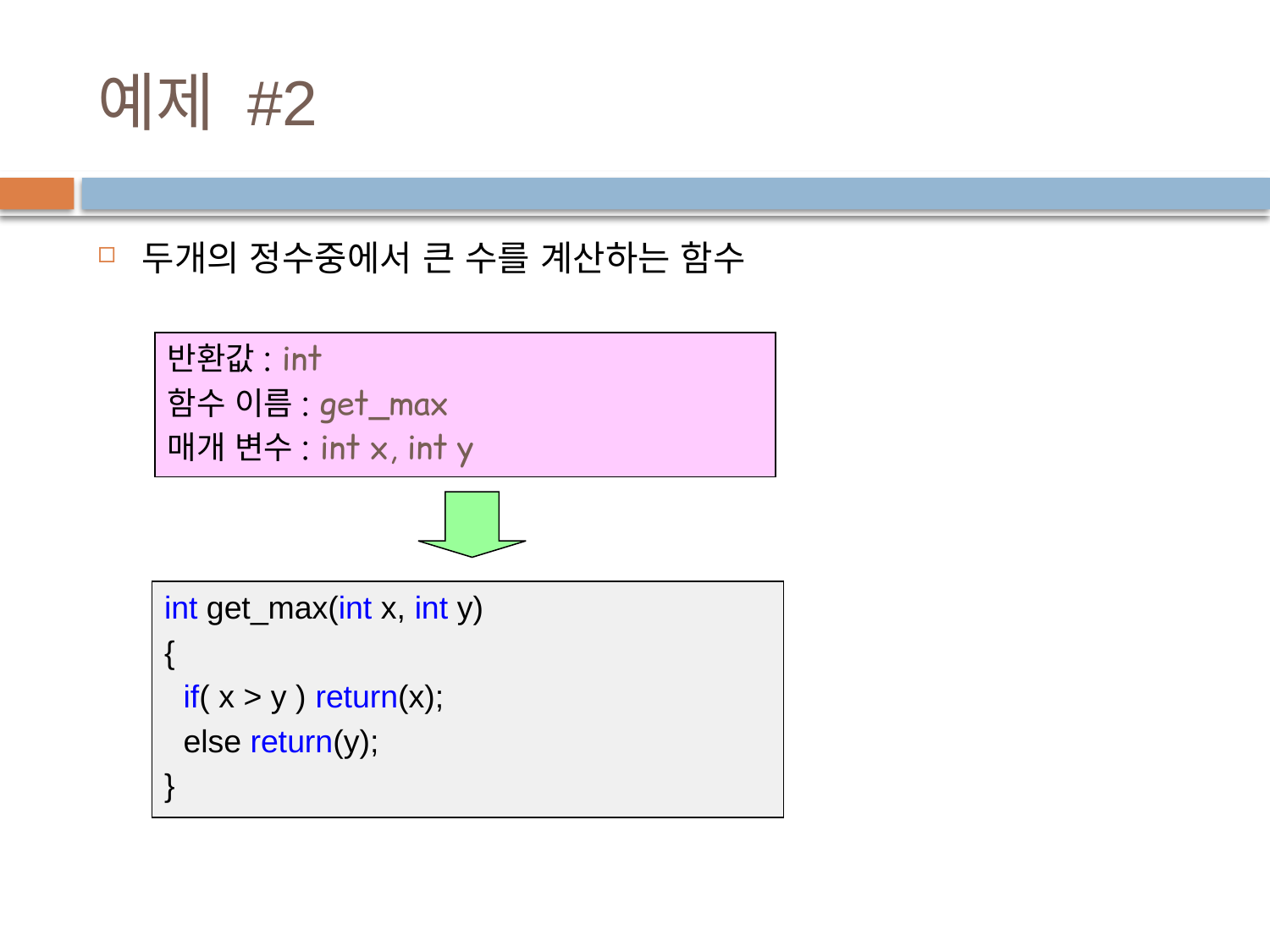

# 예제 #2
두개의 정수중에서 큰 수를 계산하는 함수
반환값: int
함수 이름: get_max
매개 변수: int x, int y

int get_max(int x, int y)
{
  if( x > y ) return(x);
  else return(y);
}